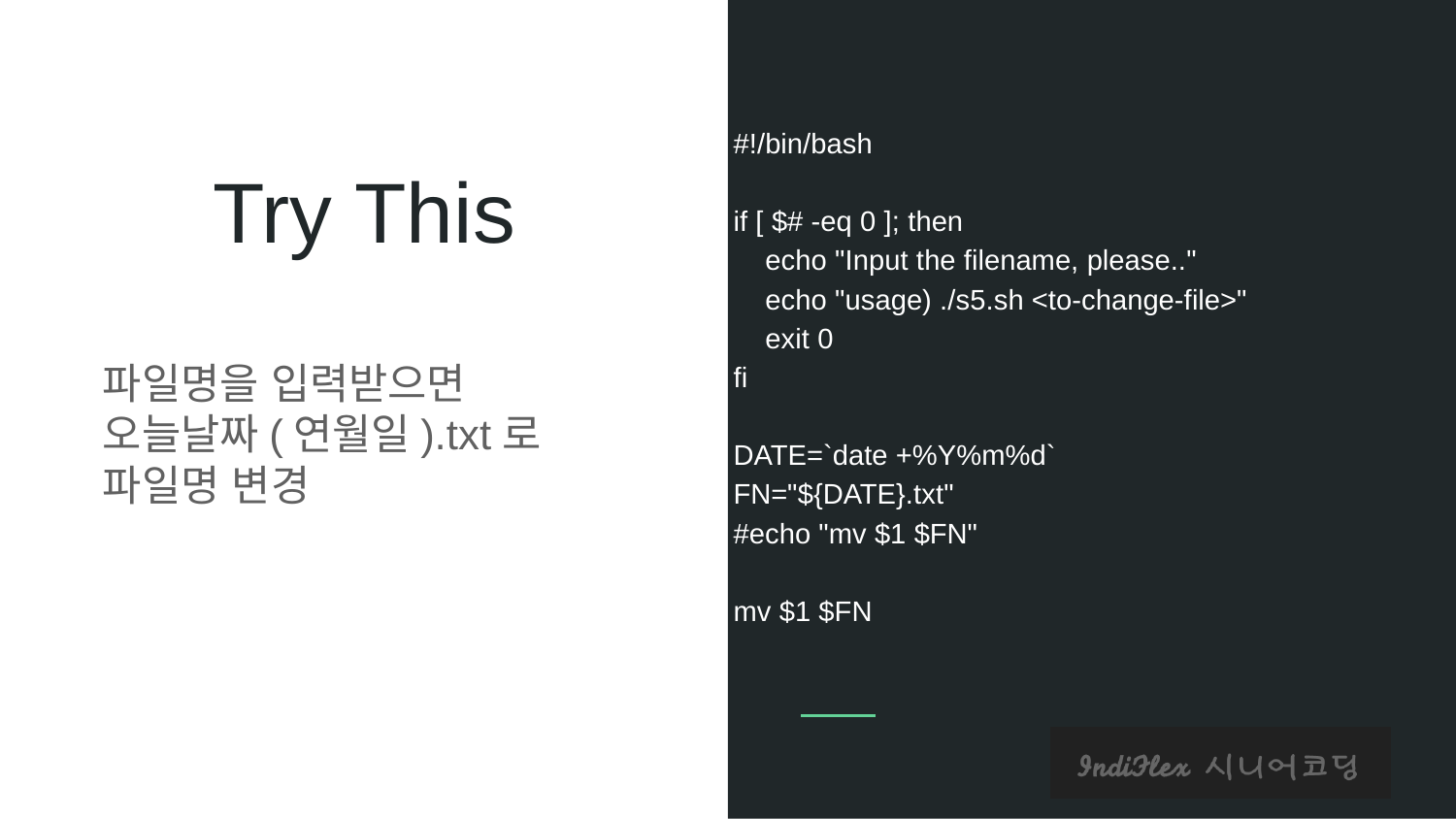

# Try This
#!/bin/bash
if [ $# -eq 0 ]; then
    echo "Input the filename, please.."
    echo "usage) ./s5.sh <to-change-file>"
    exit 0
fi
DATE=`date +%Y%m%d`
FN="${DATE}.txt"
#echo "mv $1 $FN"
mv $1 $FN
   파일명을 입력받으면
   오늘날짜(연월일).txt로
   파일명 변경